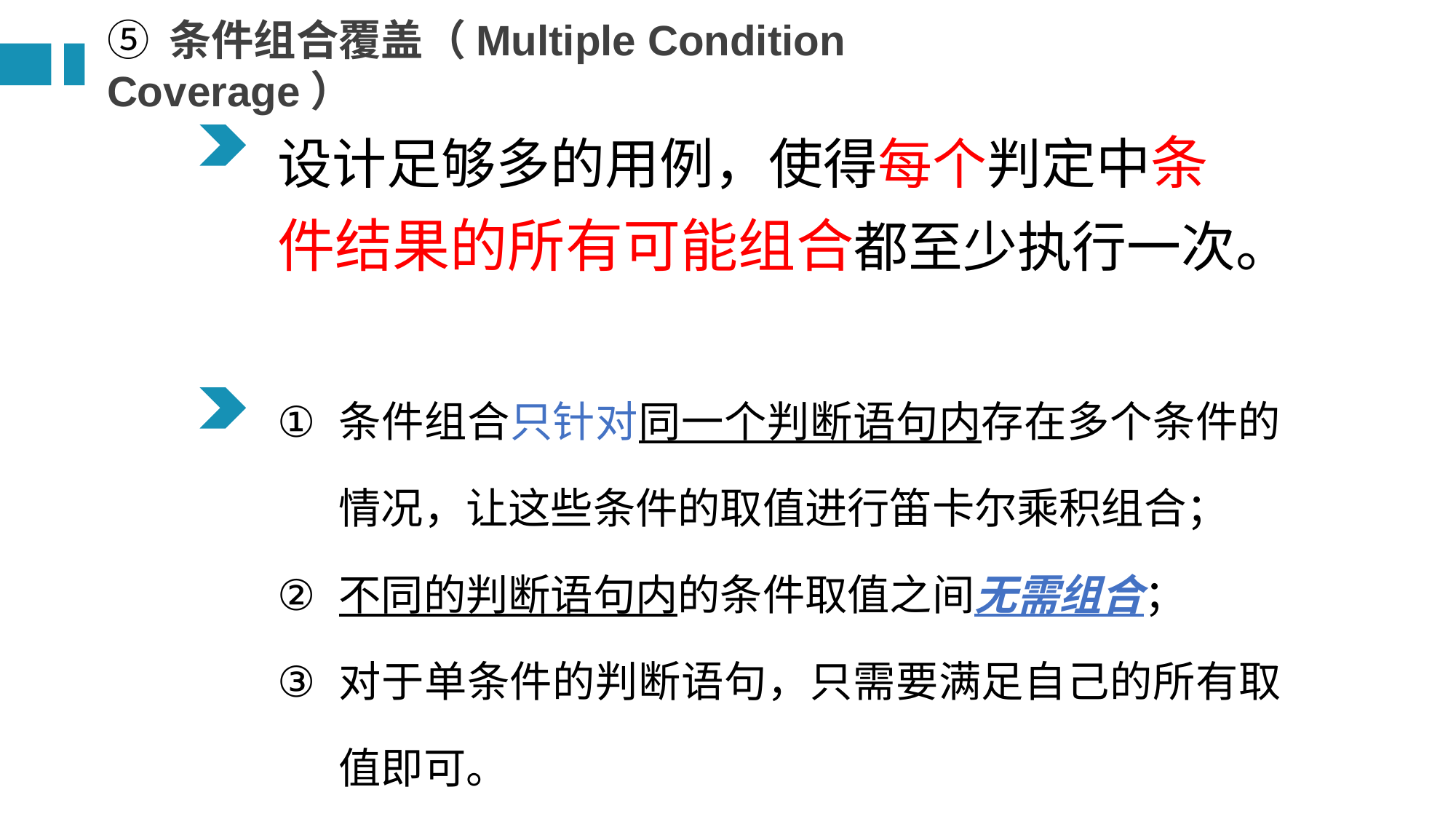

⑤ 条件组合覆盖（Multiple Condition Coverage）

设计足够多的用例，使得每个判定中条件结果的所有可能组合都至少执行一次。

条件组合只针对同一个判断语句内存在多个条件的情况，让这些条件的取值进行笛卡尔乘积组合；
不同的判断语句内的条件取值之间无需组合；
对于单条件的判断语句，只需要满足自己的所有取值即可。

71